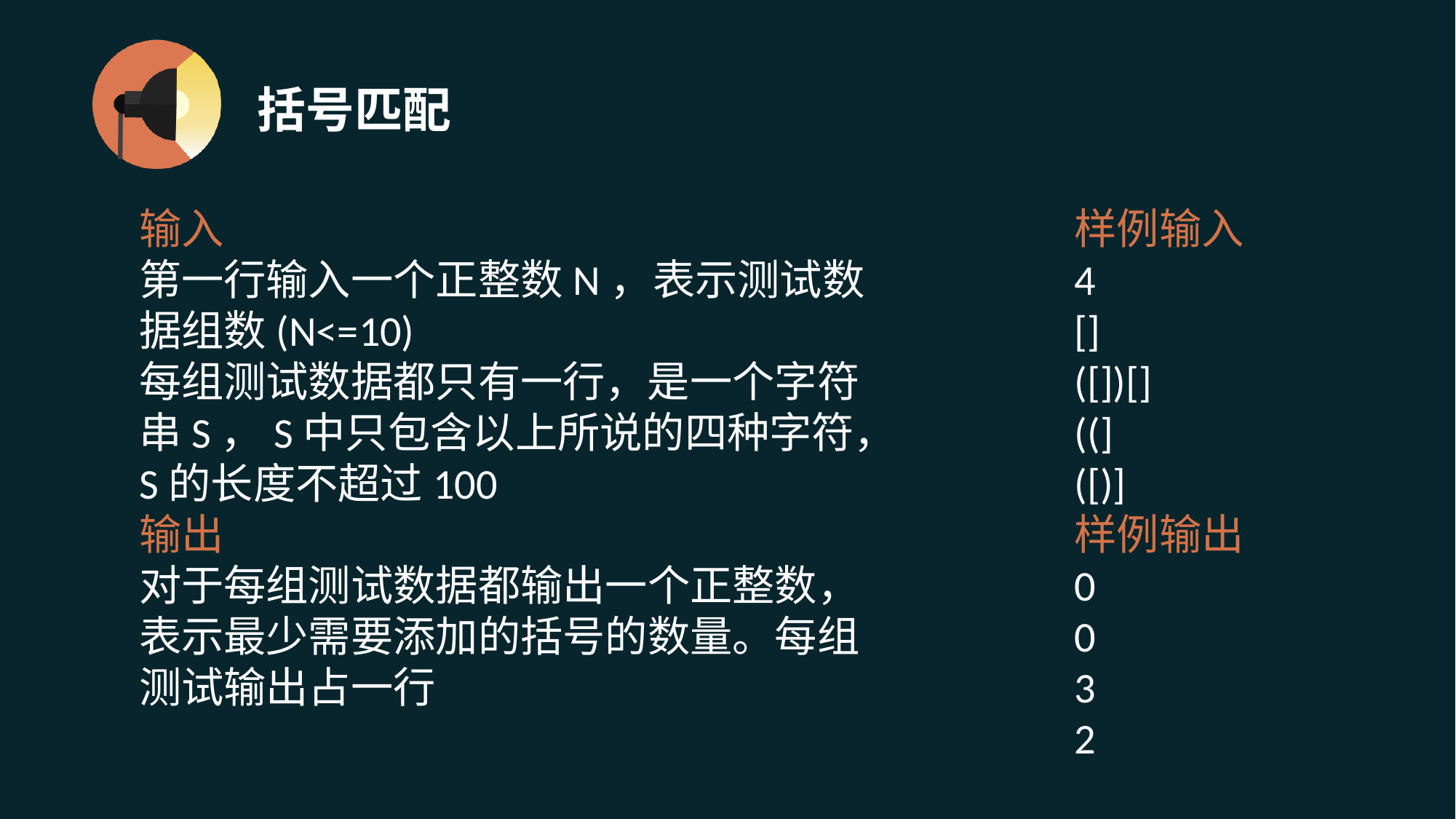

# 括号匹配
输入
第一行输入一个正整数N，表示测试数据组数(N<=10)
每组测试数据都只有一行，是一个字符串S，S中只包含以上所说的四种字符，S的长度不超过100
输出
对于每组测试数据都输出一个正整数，表示最少需要添加的括号的数量。每组测试输出占一行
样例输入
4
[]
([])[]
((]
([)]
样例输出
0
0
3
2